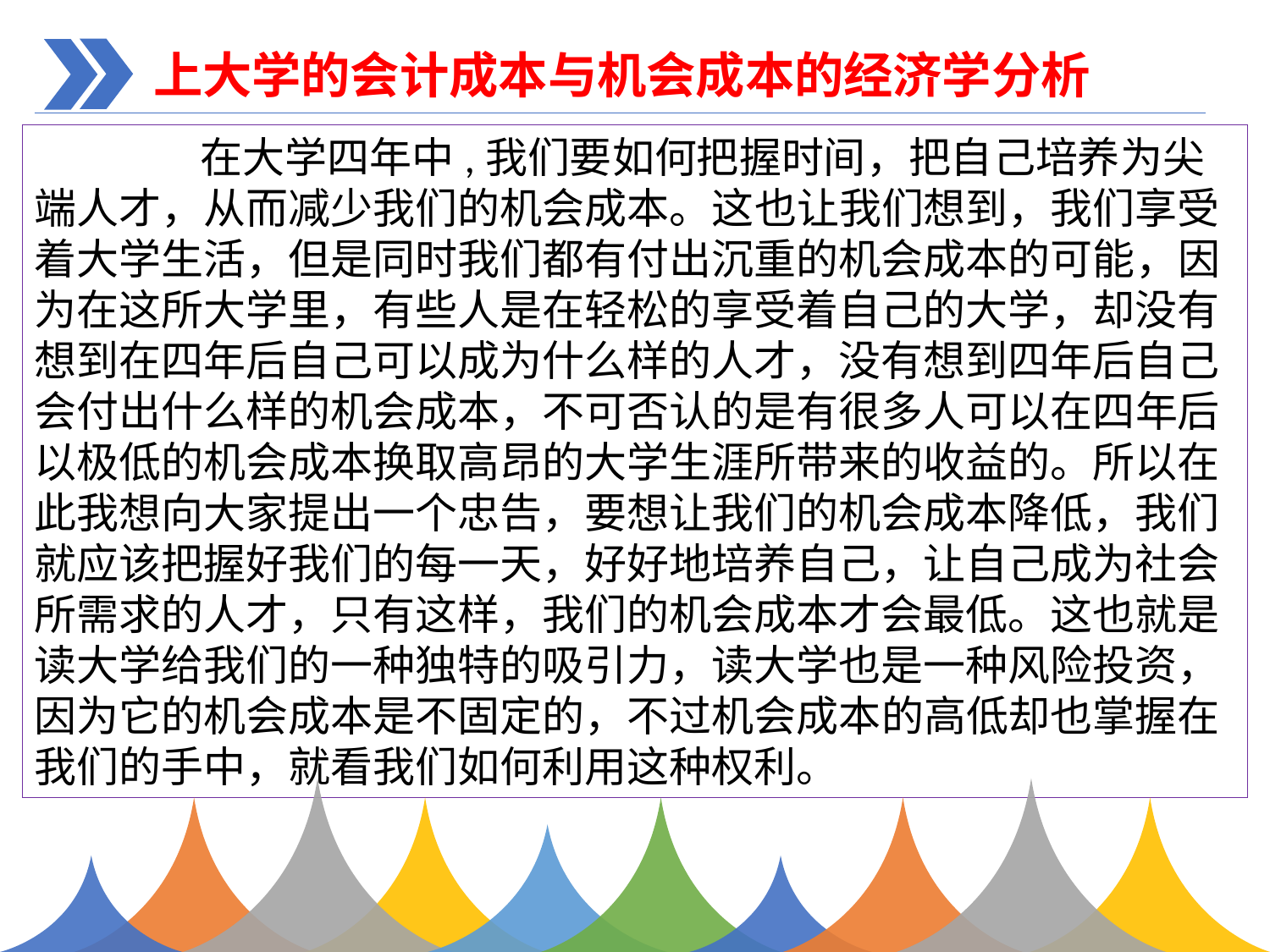

上大学的会计成本与机会成本的经济学分析
	   在大学四年中,我们要如何把握时间，把自己培养为尖端人才，从而减少我们的机会成本。这也让我们想到，我们享受着大学生活，但是同时我们都有付出沉重的机会成本的可能，因为在这所大学里，有些人是在轻松的享受着自己的大学，却没有想到在四年后自己可以成为什么样的人才，没有想到四年后自己会付出什么样的机会成本，不可否认的是有很多人可以在四年后以极低的机会成本换取高昂的大学生涯所带来的收益的。所以在此我想向大家提出一个忠告，要想让我们的机会成本降低，我们就应该把握好我们的每一天，好好地培养自己，让自己成为社会所需求的人才，只有这样，我们的机会成本才会最低。这也就是读大学给我们的一种独特的吸引力，读大学也是一种风险投资，因为它的机会成本是不固定的，不过机会成本的高低却也掌握在我们的手中，就看我们如何利用这种权利。